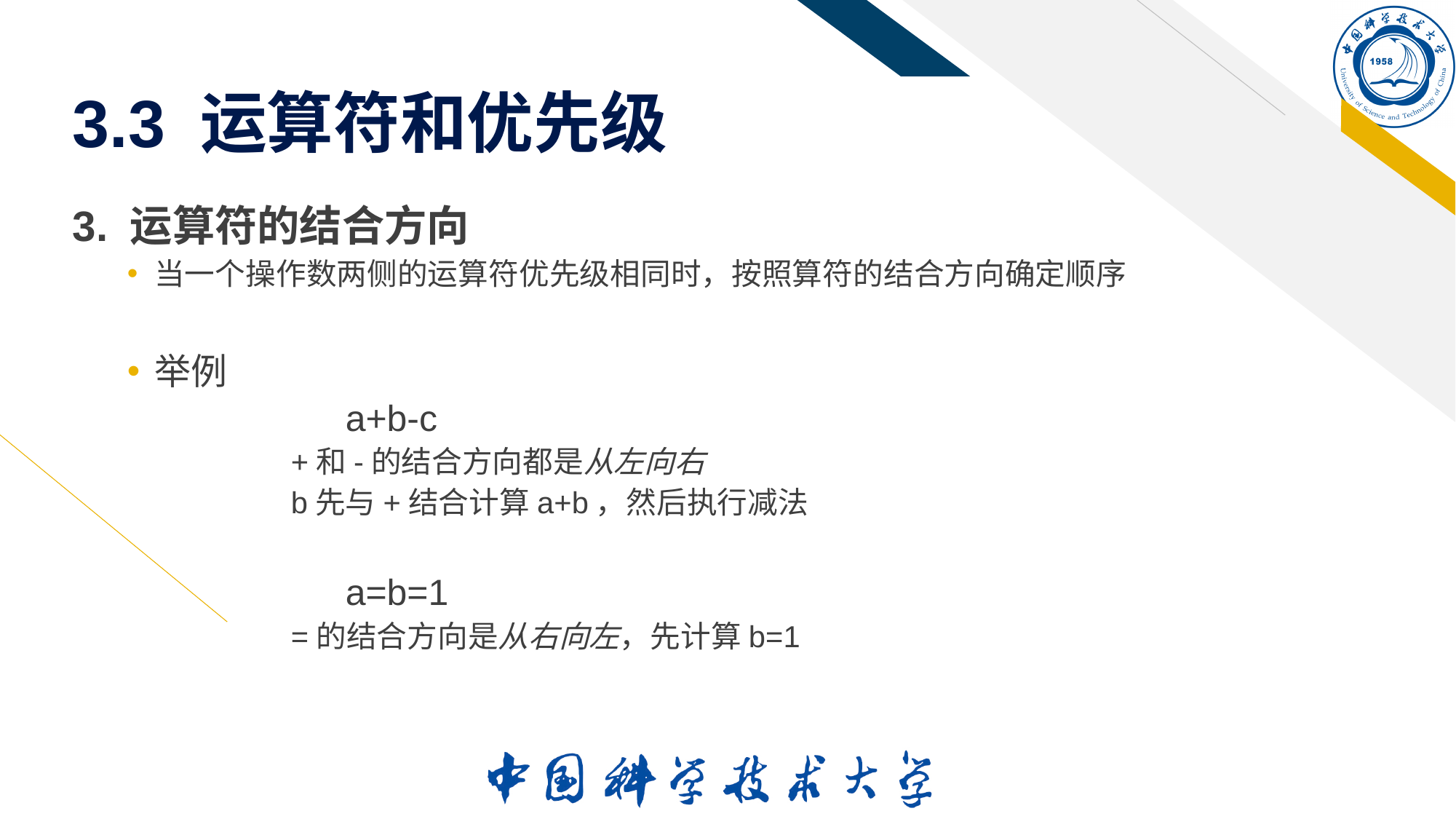

# 3.3 运算符和优先级
3. 运算符的结合方向
当一个操作数两侧的运算符优先级相同时，按照算符的结合方向确定顺序

举例
		a+b-c
	+和-的结合方向都是从左向右
	b先与+结合计算a+b，然后执行减法

		a=b=1
	=的结合方向是从右向左，先计算b=1